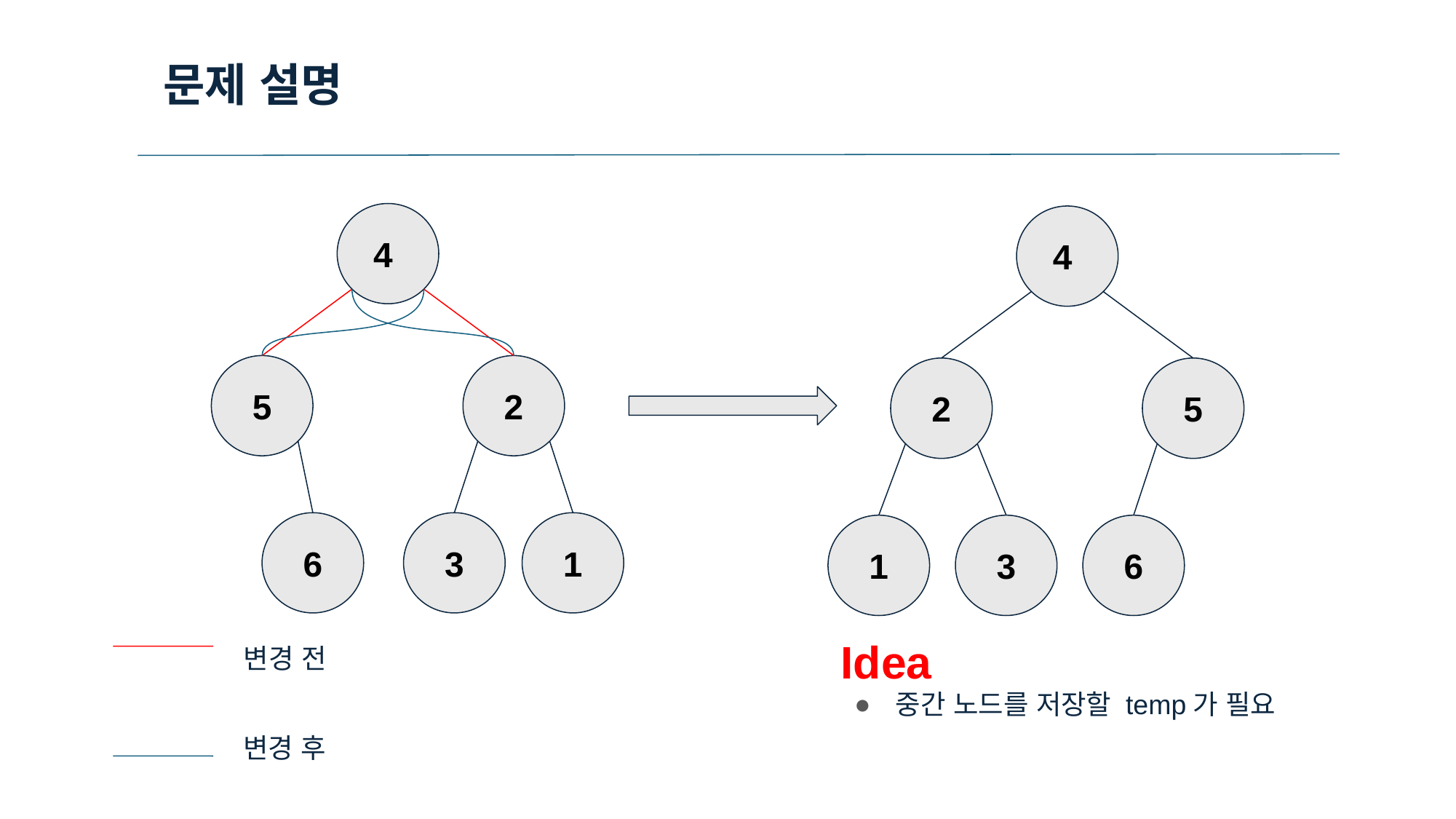

문제 설명
4
4
5
2
2
5

6
3
1
1
3
6
Idea
중간 노드를 저장할 temp가 필요
변경 전
변경 후